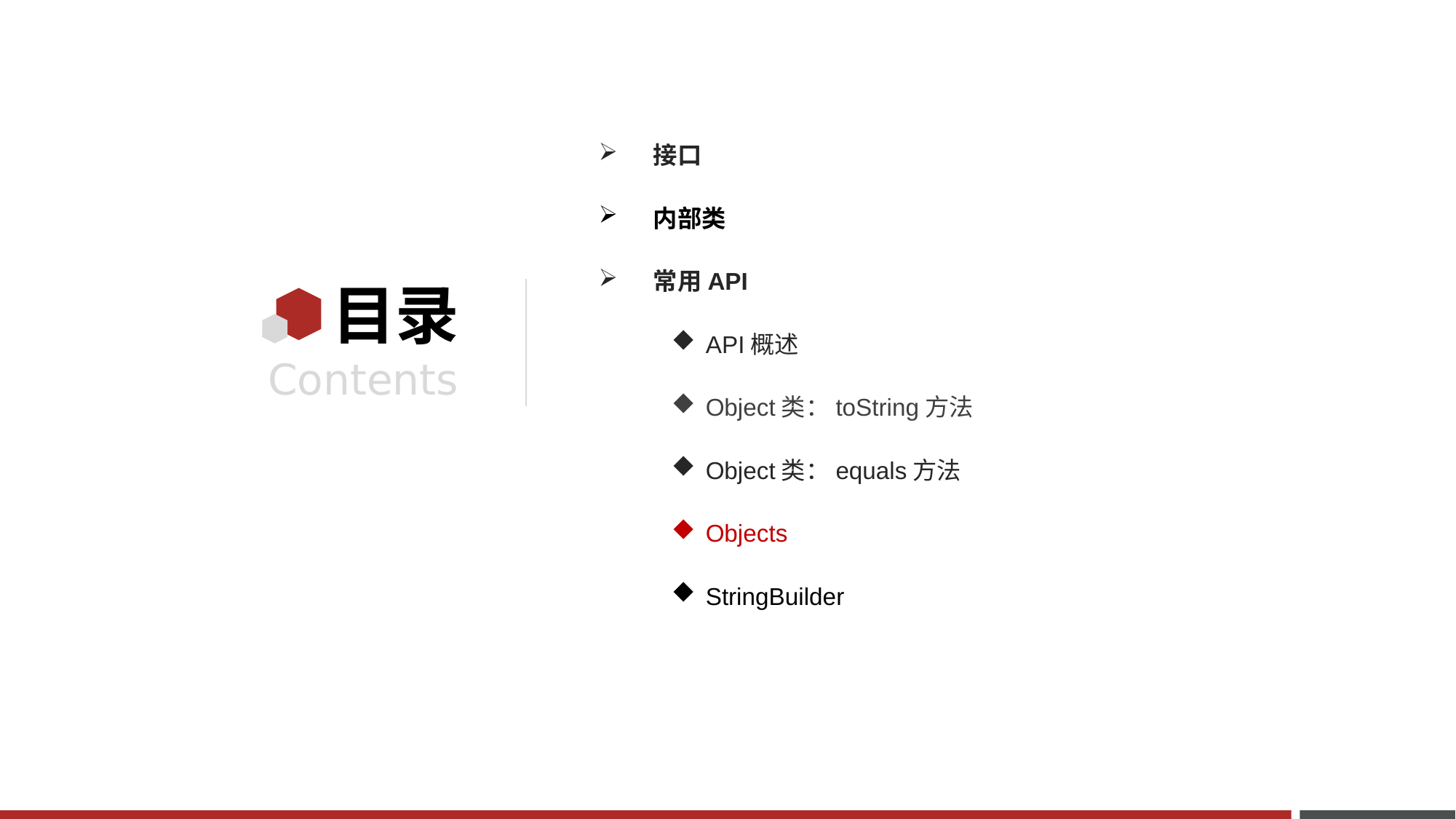

接口
内部类
常用API
API概述
Object类：toString方法
Object类：equals方法
Objects
StringBuilder